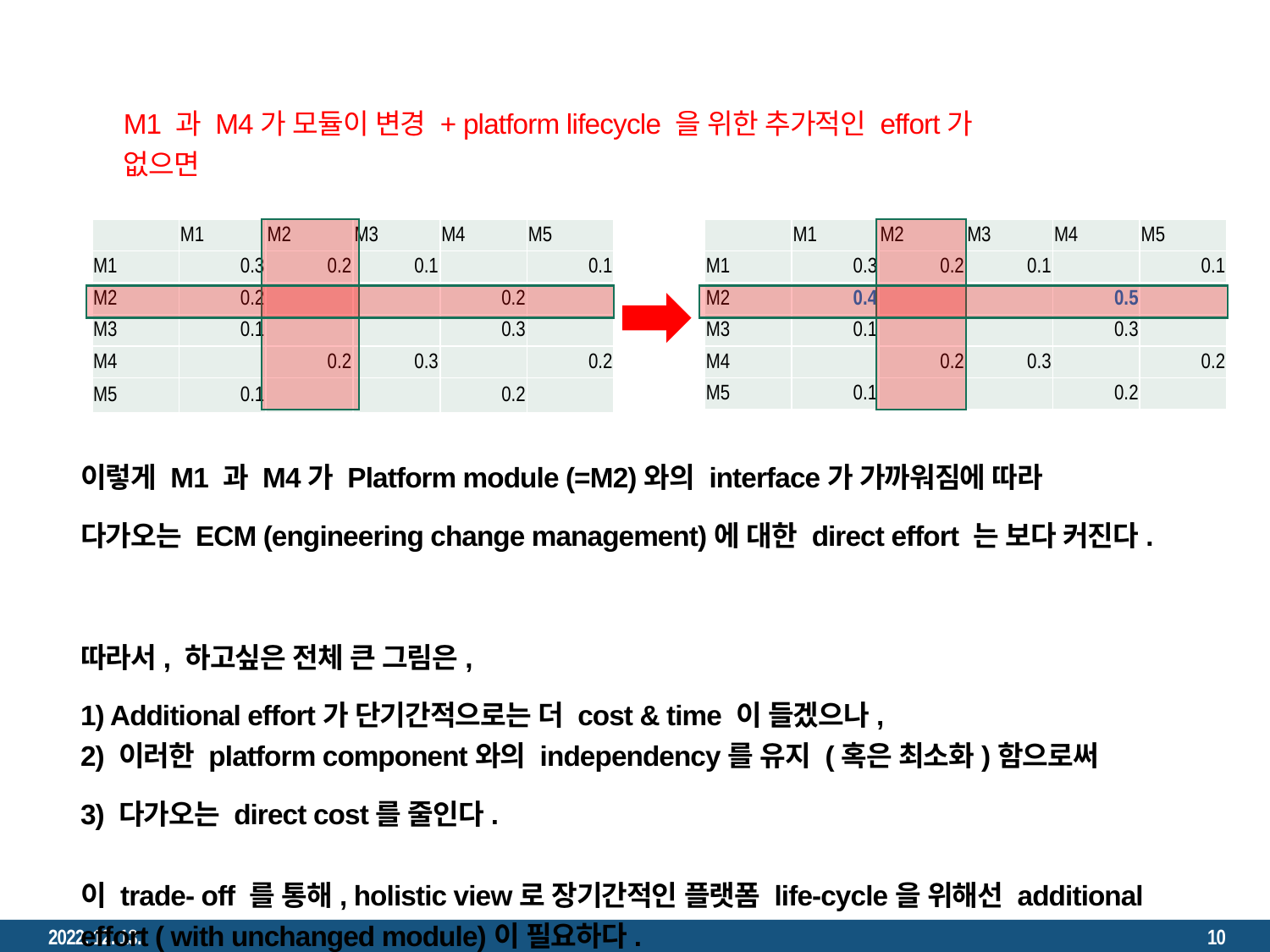

M1 과 M4가 모듈이 변경 + platform lifecycle 을 위한 추가적인 effort가 없으면
|  | M1 | M2 | M3 | M4 | M5 |
| --- | --- | --- | --- | --- | --- |
| M1 | 0.3 | 0.2 | 0.1 |  | 0.1 |
| M2 | 0.2 |  |  | 0.2 |  |
| M3 | 0.1 |  |  | 0.3 |  |
| M4 |  | 0.2 | 0.3 |  | 0.2 |
| M5 | 0.1 |  |  | 0.2 |  |

|  | M1 | M2 | M3 | M4 | M5 |
| --- | --- | --- | --- | --- | --- |
| M1 | 0.3 | 0.2 | 0.1 |  | 0.1 |
| M2 | 0.4 |  |  | 0.5 |  |
| M3 | 0.1 |  |  | 0.3 |  |
| M4 |  | 0.2 | 0.3 |  | 0.2 |
| M5 | 0.1 |  |  | 0.2 |  |

이렇게 M1 과 M4가 Platform module (=M2)와의 interface가 가까워짐에 따라
다가오는 ECM (engineering change management)에 대한 direct effort 는 보다 커진다.
따라서, 하고싶은 전체 큰 그림은,
1) Additional effort가 단기간적으로는 더 cost & time 이 들겠으나,
2) 이러한 platform component와의 independency를 유지 (혹은 최소화)함으로써
3) 다가오는 direct cost를 줄인다.
이 trade- off 를 통해, holistic view로 장기간적인 플랫폼 life-cycle을 위해선 additional effort ( with unchanged module)이 필요하다.
2022. 12. 13.
10